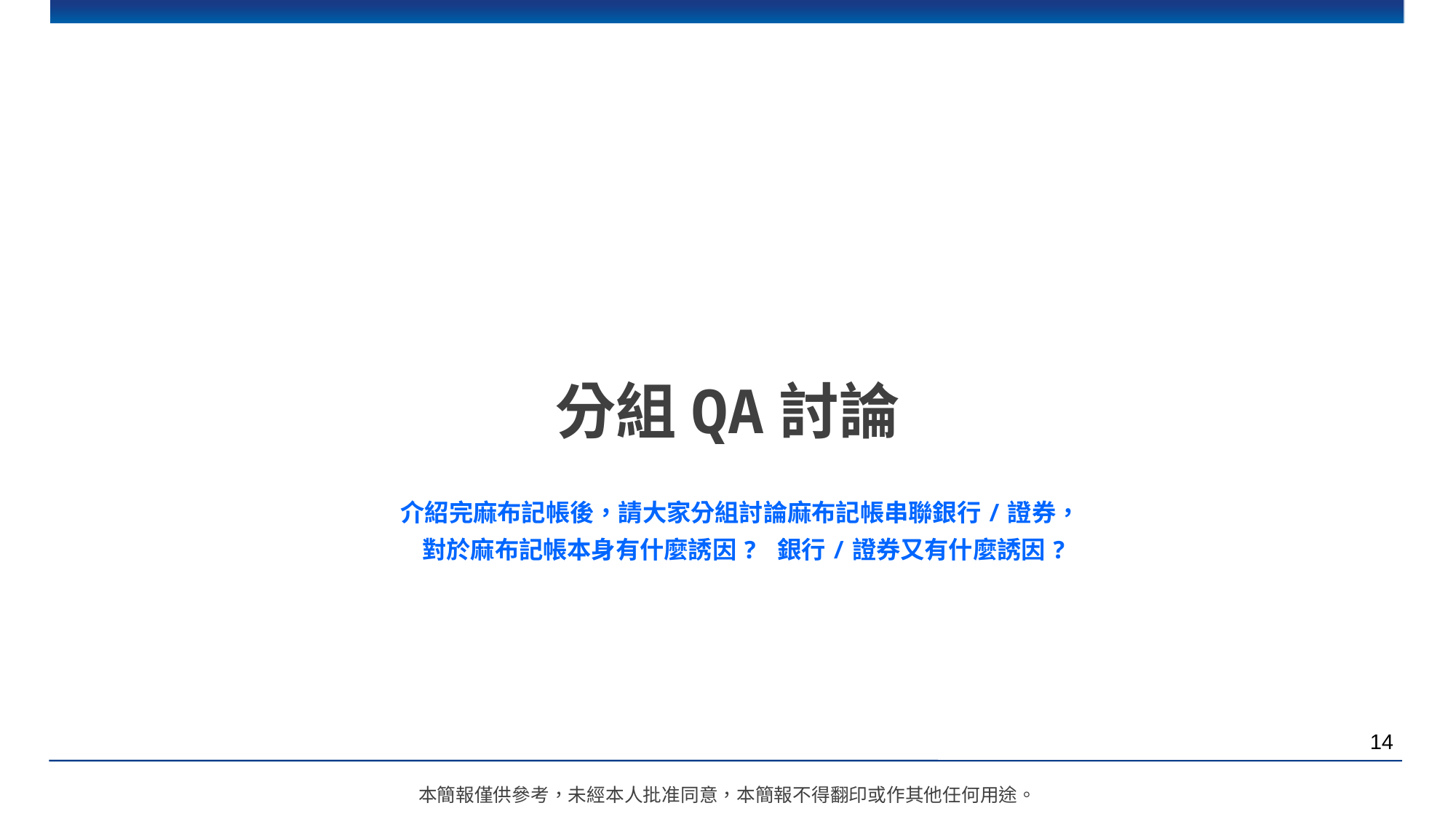

# 分組QA討論
介紹完麻布記帳後，請大家分組討論麻布記帳串聯銀行/證券，
    對於麻布記帳本身有什麼誘因? 銀行/證券又有什麼誘因?
14